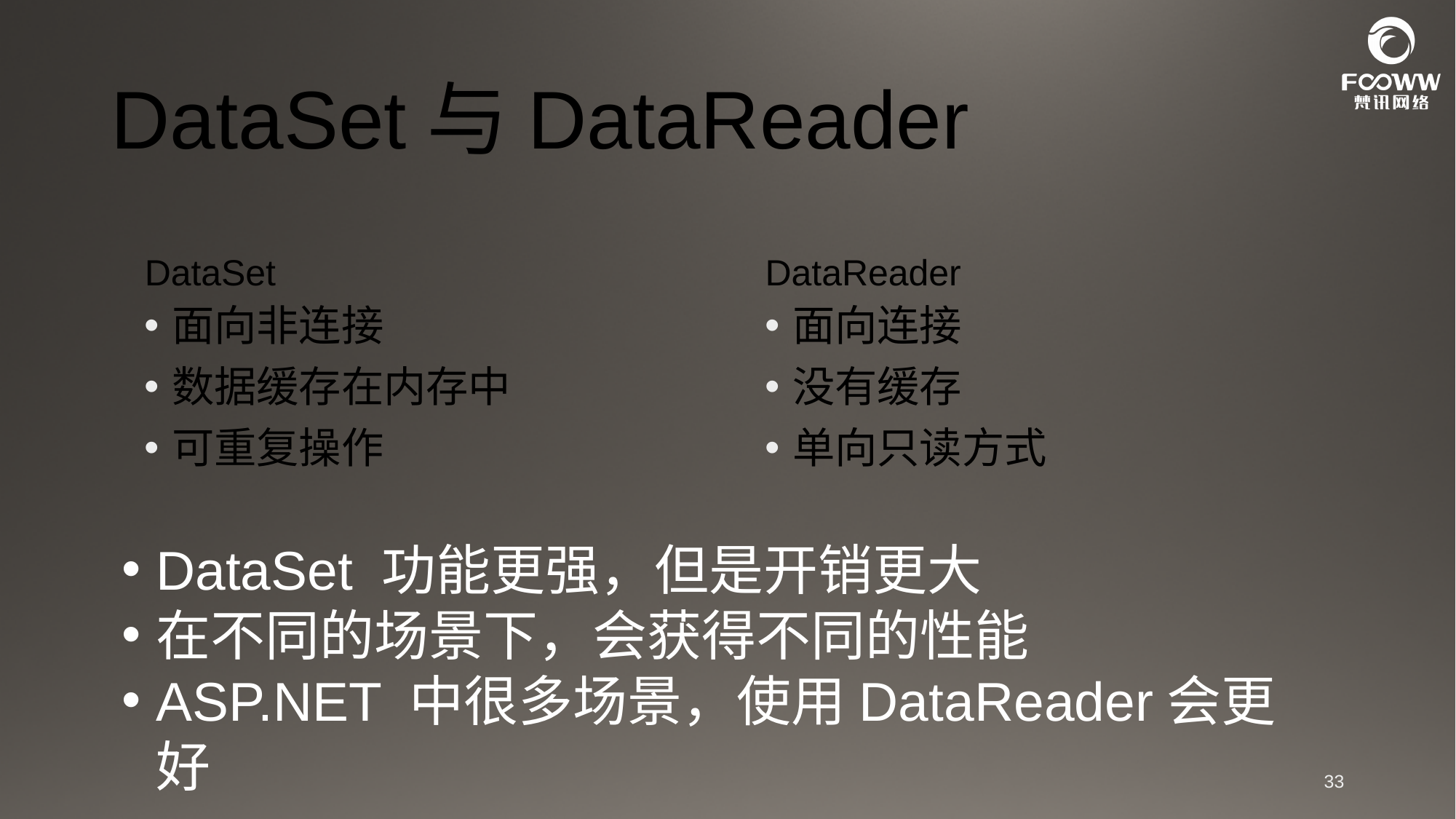

# DataSet与DataReader
DataSet
DataReader
面向非连接
数据缓存在内存中
可重复操作
面向连接
没有缓存
单向只读方式
DataSet 功能更强，但是开销更大
在不同的场景下，会获得不同的性能
ASP.NET 中很多场景，使用DataReader会更好
33